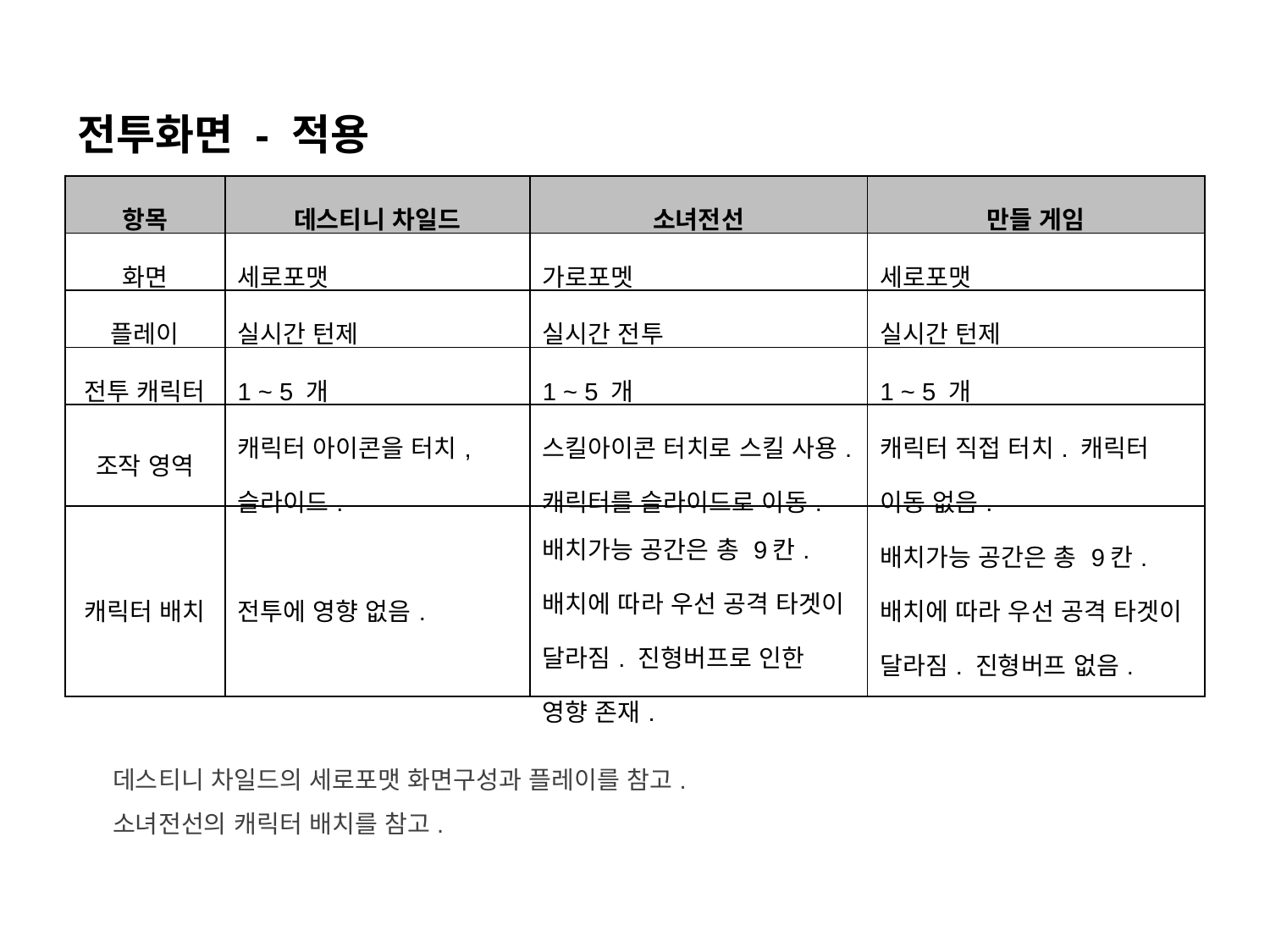

전투화면 - 적용
| 항목 | 데스티니 차일드 | 소녀전선 | 만들 게임 |
| --- | --- | --- | --- |
| 화면 | 세로포맷 | 가로포멧 | 세로포맷 |
| 플레이 | 실시간 턴제 | 실시간 전투 | 실시간 턴제 |
| 전투 캐릭터 | 1 ~ 5 개 | 1 ~ 5 개 | 1 ~ 5 개 |
| 조작 영역 | 캐릭터 아이콘을 터치, 슬라이드. | 스킬아이콘 터치로 스킬 사용. 캐릭터를 슬라이드로 이동. | 캐릭터 직접 터치. 캐릭터 이동 없음. |
| 캐릭터 배치 | 전투에 영향 없음. | 배치가능 공간은 총 9칸. 배치에 따라 우선 공격 타겟이 달라짐. 진형버프로 인한 영향 존재. | 배치가능 공간은 총 9칸. 배치에 따라 우선 공격 타겟이 달라짐. 진형버프 없음. |
데스티니 차일드의 세로포맷 화면구성과 플레이를 참고.
소녀전선의 캐릭터 배치를 참고.